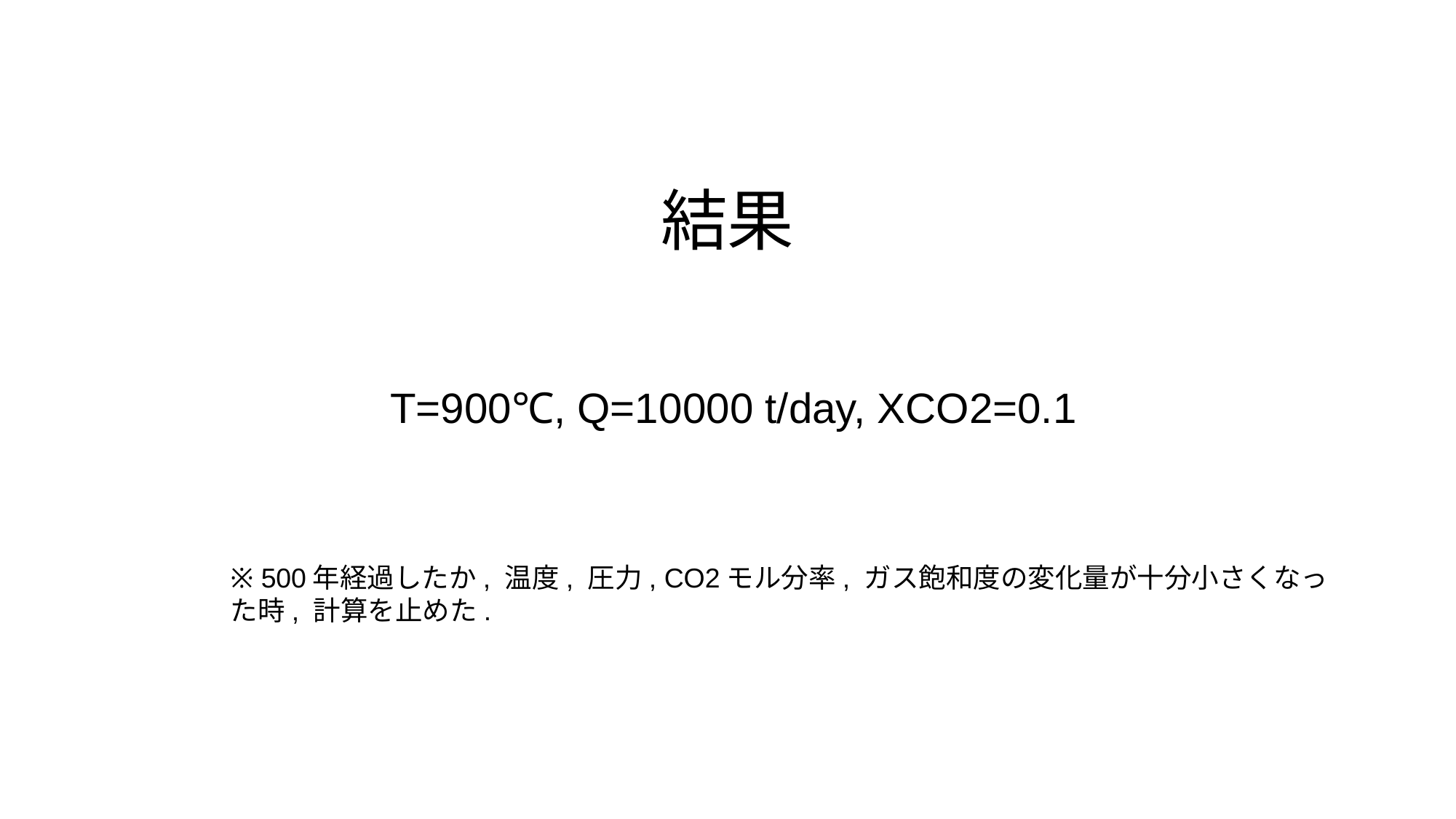

結果
# T=900℃, Q=10000 t/day, XCO2=0.1
※ 500年経過したか, 温度, 圧力, CO2モル分率, ガス飽和度の変化量が十分小さくなった時, 計算を止めた.